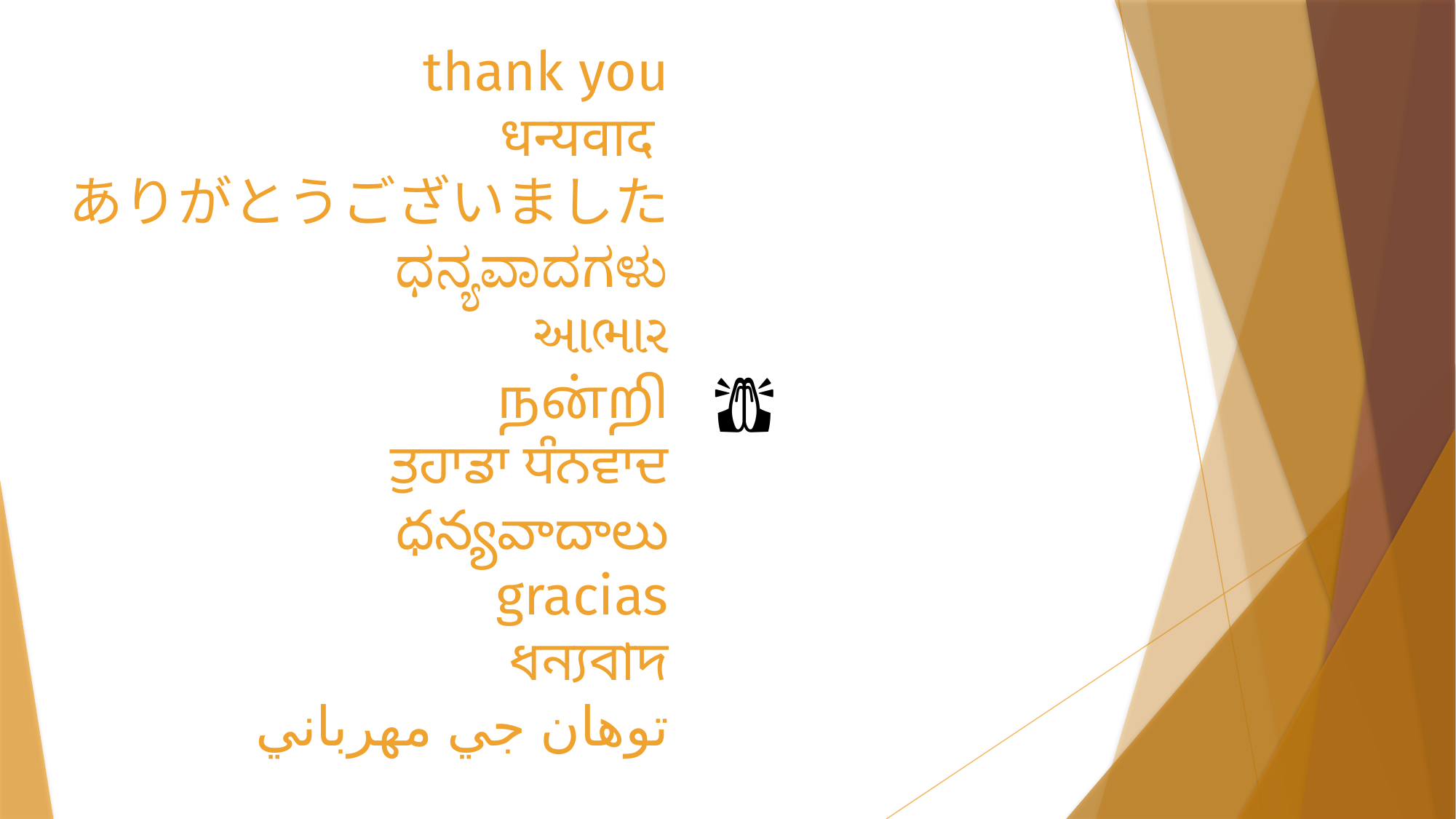

# thank you धन्यवाद ありがとうございました ಧನ್ಯವಾದಗಳು આભાર நன்றி ਤੁਹਾਡਾ ਧੰਨਵਾਦ ధన్యవాదాలు gracias ধন্যবাদ توهان جي مهرباني
🙏